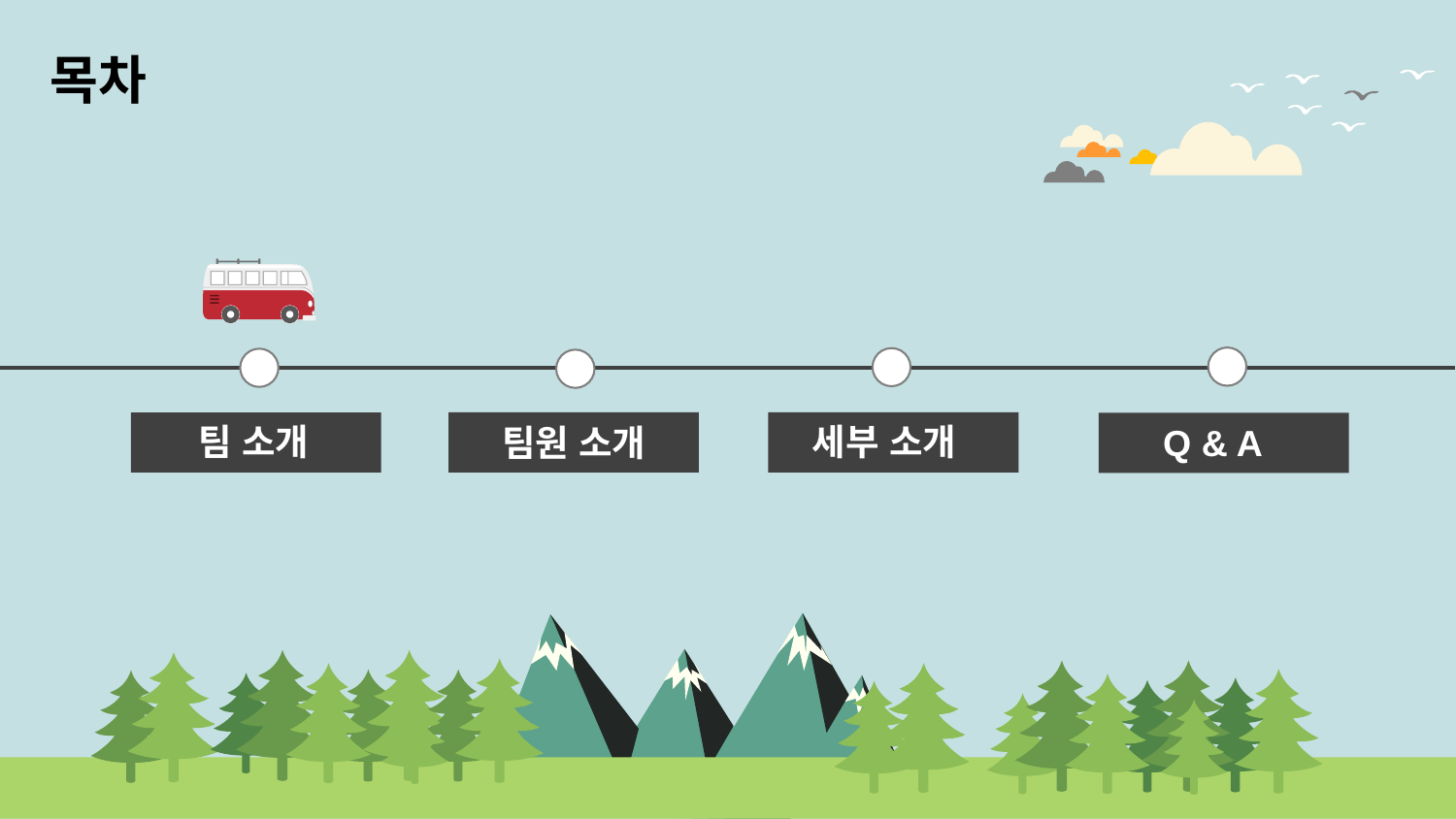

목차

세부 소개

 팀 소개

  Q & A
 팀원 소개